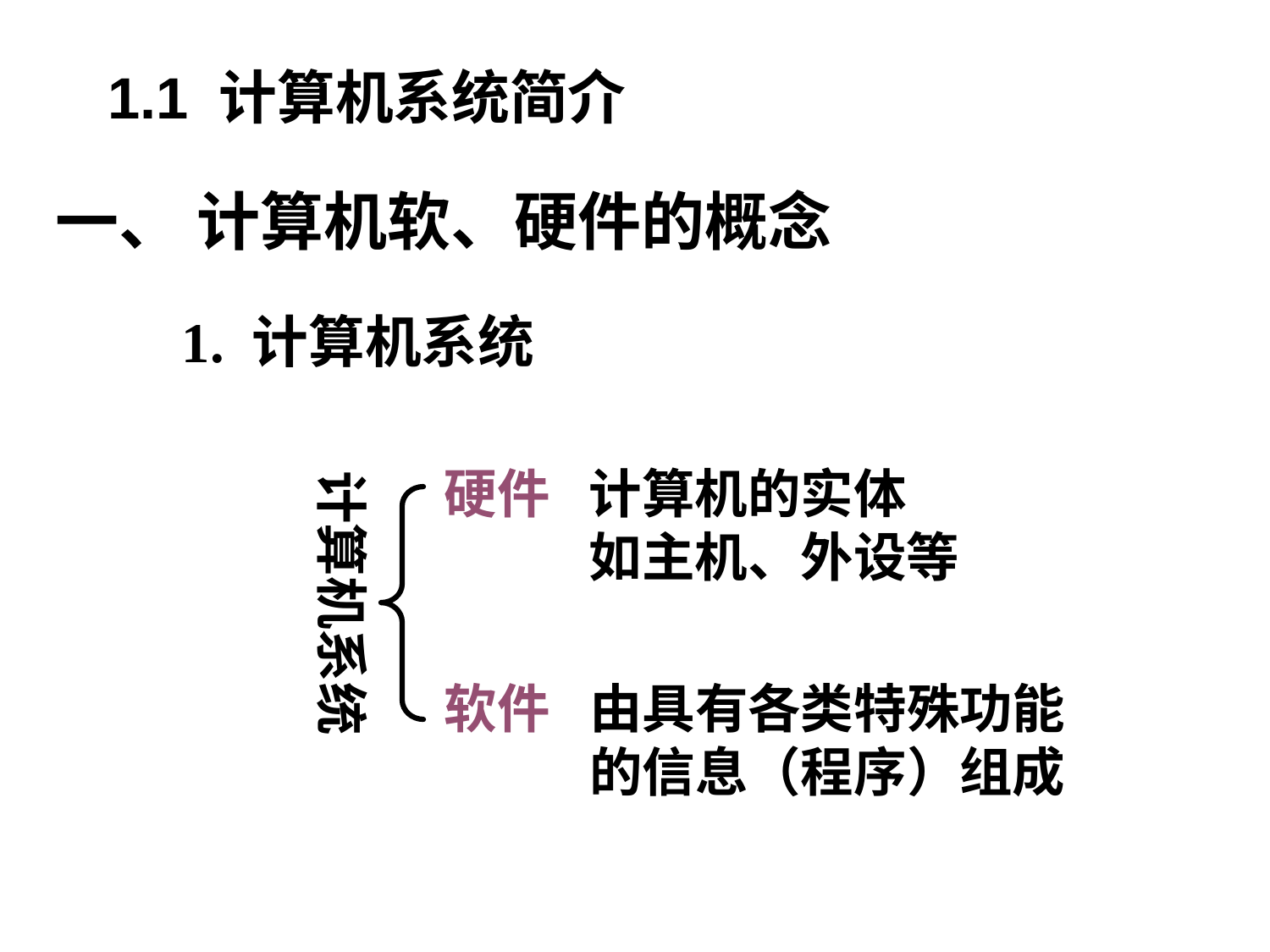

# 1.1 计算机系统简介
一、 计算机软、硬件的概念
1. 计算机系统
计算机系统
硬件
软件
计算机的实体
如主机、外设等

由具有各类特殊功能
的信息（程序）组成